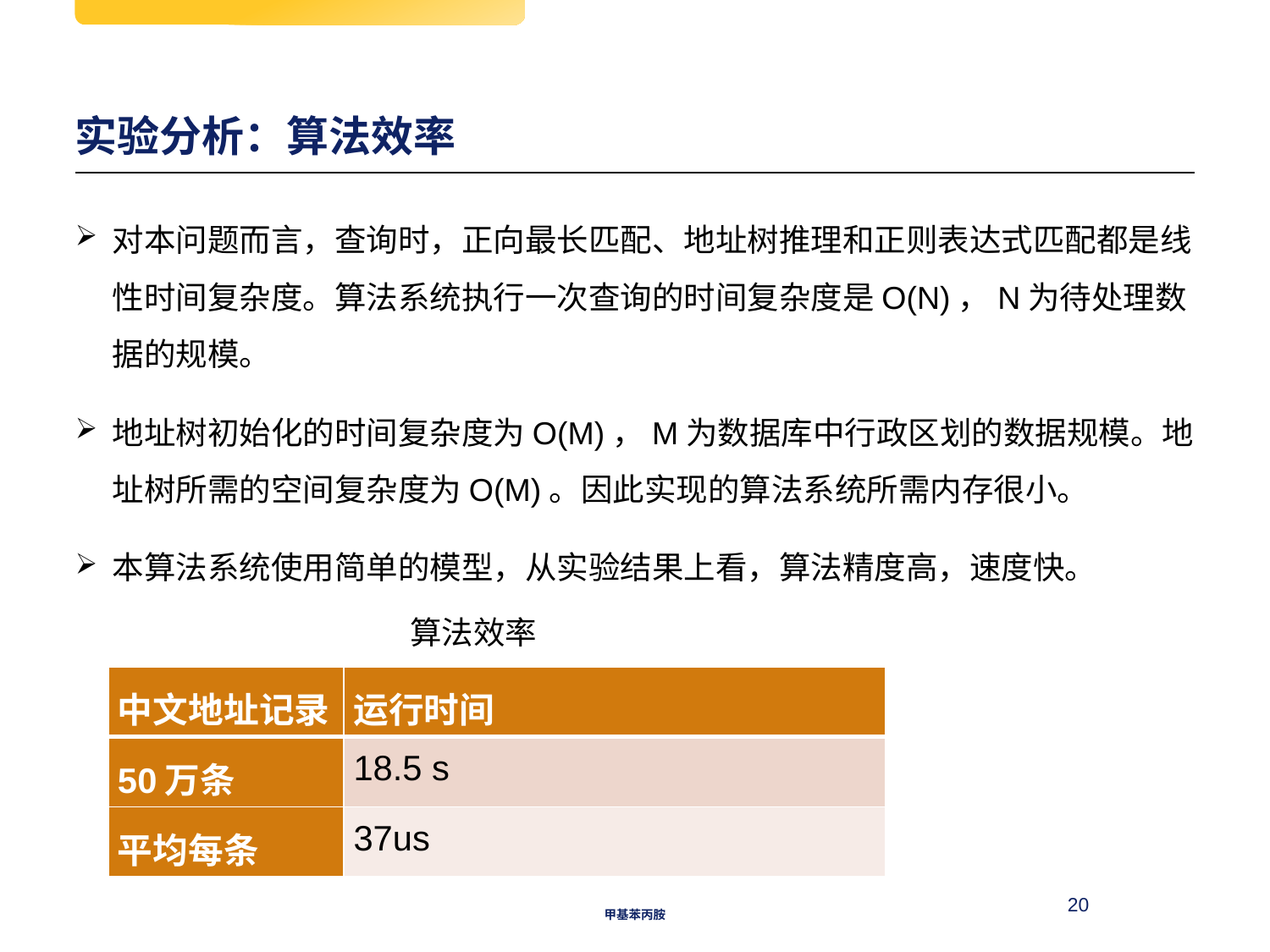

# 实验分析：算法效率
对本问题而言，查询时，正向最长匹配、地址树推理和正则表达式匹配都是线性时间复杂度。算法系统执行一次查询的时间复杂度是O(N)，N为待处理数据的规模。
地址树初始化的时间复杂度为O(M)，M为数据库中行政区划的数据规模。地址树所需的空间复杂度为O(M)。因此实现的算法系统所需内存很小。
本算法系统使用简单的模型，从实验结果上看，算法精度高，速度快。

算法效率
| 中文地址记录 | 运行时间 |
| --- | --- |
| 50万条 | 18.5 s |
| 平均每条 | 37us |